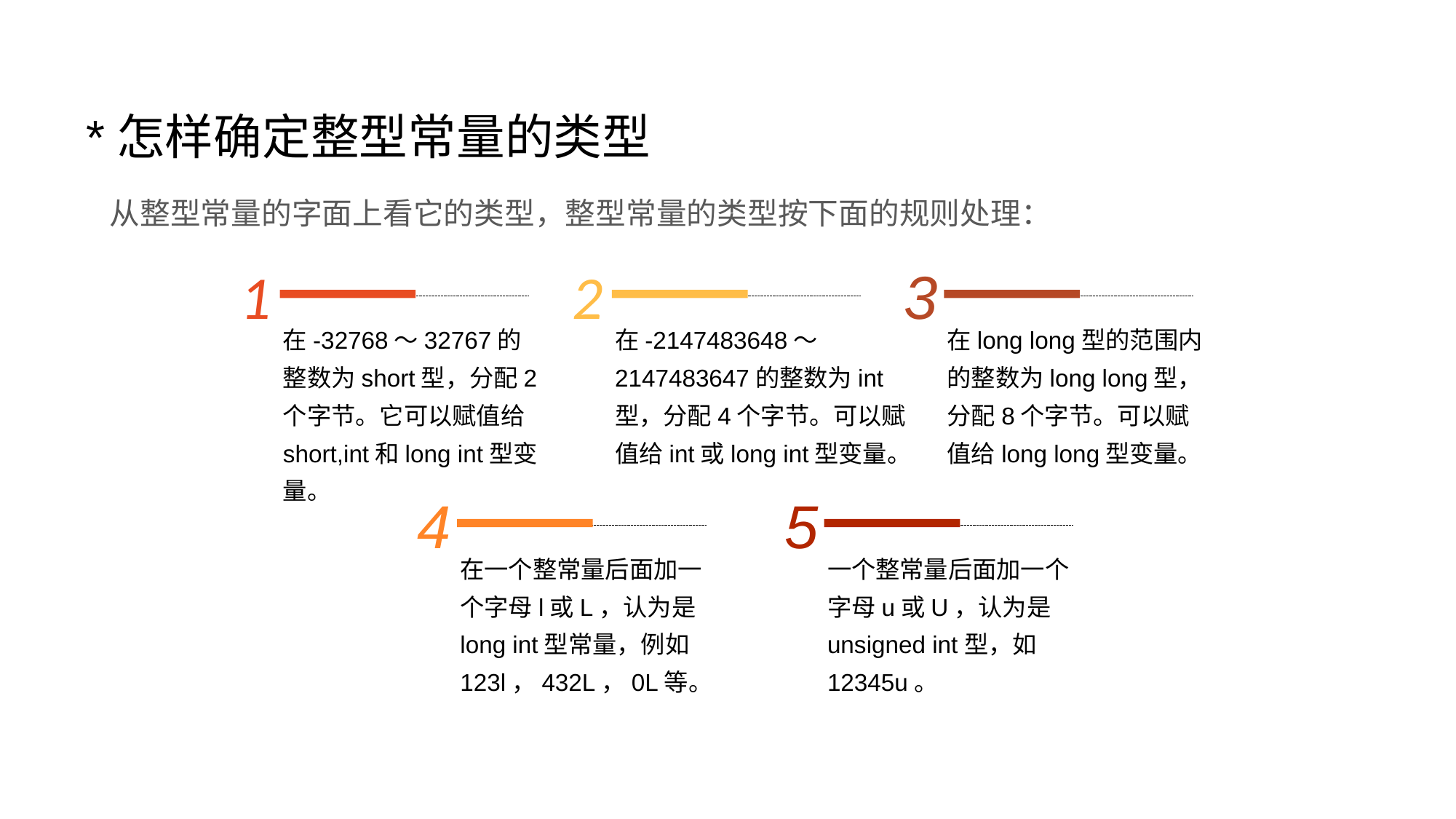

# *怎样确定整型常量的类型
从整型常量的字面上看它的类型，整型常量的类型按下面的规则处理：
1
2
3

在-32768～32767的整数为short型，分配2个字节。它可以赋值给short,int和long int型变量。
在-2147483648～2147483647的整数为int型，分配4个字节。可以赋值给int或long int型变量。
在long long型的范围内的整数为long long型，分配8个字节。可以赋值给long long型变量。
4
5

在一个整常量后面加一个字母l或L，认为是long int型常量，例如123l，432L，0L等。
一个整常量后面加一个字母u或U，认为是unsigned int型，如12345u。